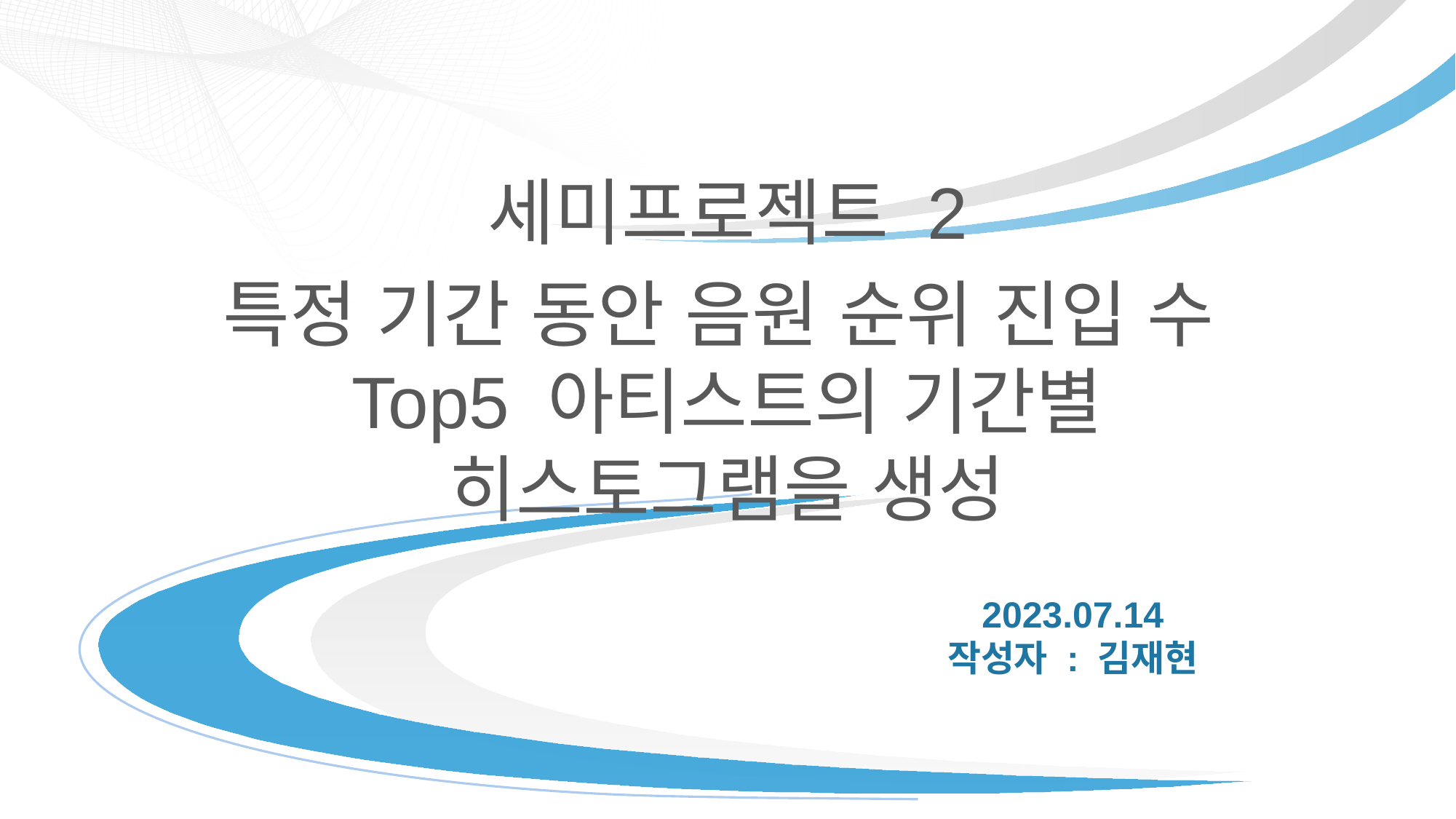

세미프로젝트 2
특정 기간 동안 음원 순위 진입 수Top5 아티스트의 기간별 히스토그램을 생성
# 2023.07.14 작성자 : 김재현